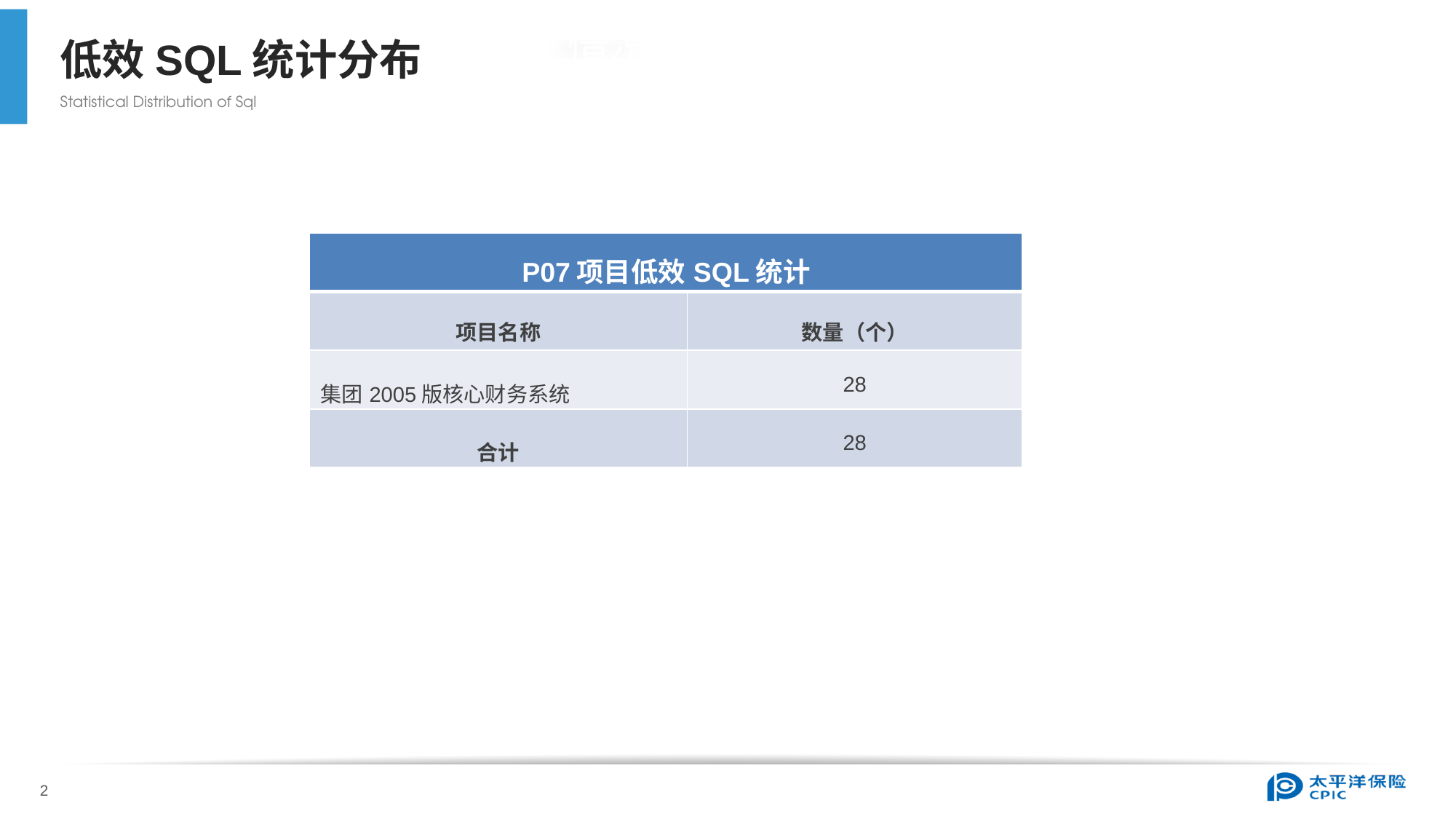

低效SQL统计分布
Statistical Distribution of Sql
情况
| P07项目低效SQL统计 |  |
| --- | --- |
| 项目名称 | 数量（个） |
| 集团2005版核心财务系统 | 28 |
| 合计 | 28 |